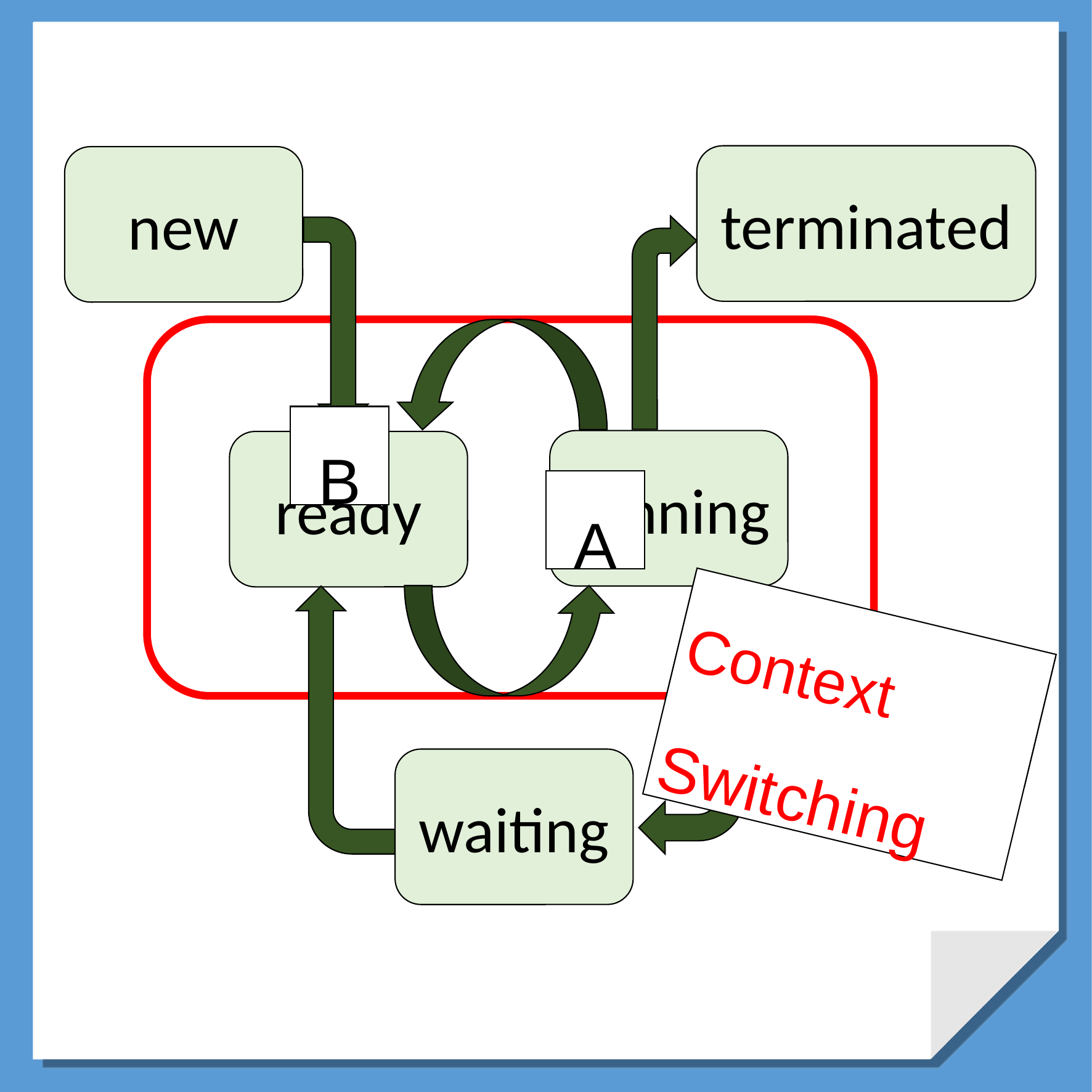

하지만 CPU는 한 가지 일만 계속해서 해주지 않고, 모든 task를 공평하게 해준다. 그러기 위해서는 time-slice가 필요하다.
만약 일을 하다가 그 프로세스의 time-slice가 끝나면 ready로 돌아가고 다음 프로세스가 running이 된다.
terminated
new

B
running
ready
A

Context
Switching
Time-slice
하지만 time-slice말고 file read나 프린트 명령어로 인해 진행중이던 프로세스를 waiting으로 보내고 들어온 명령어를 실행하는 경우도 있는데 그것을 Interrupt라고 한다.

중요한 문장을 입력해주세요
waiting